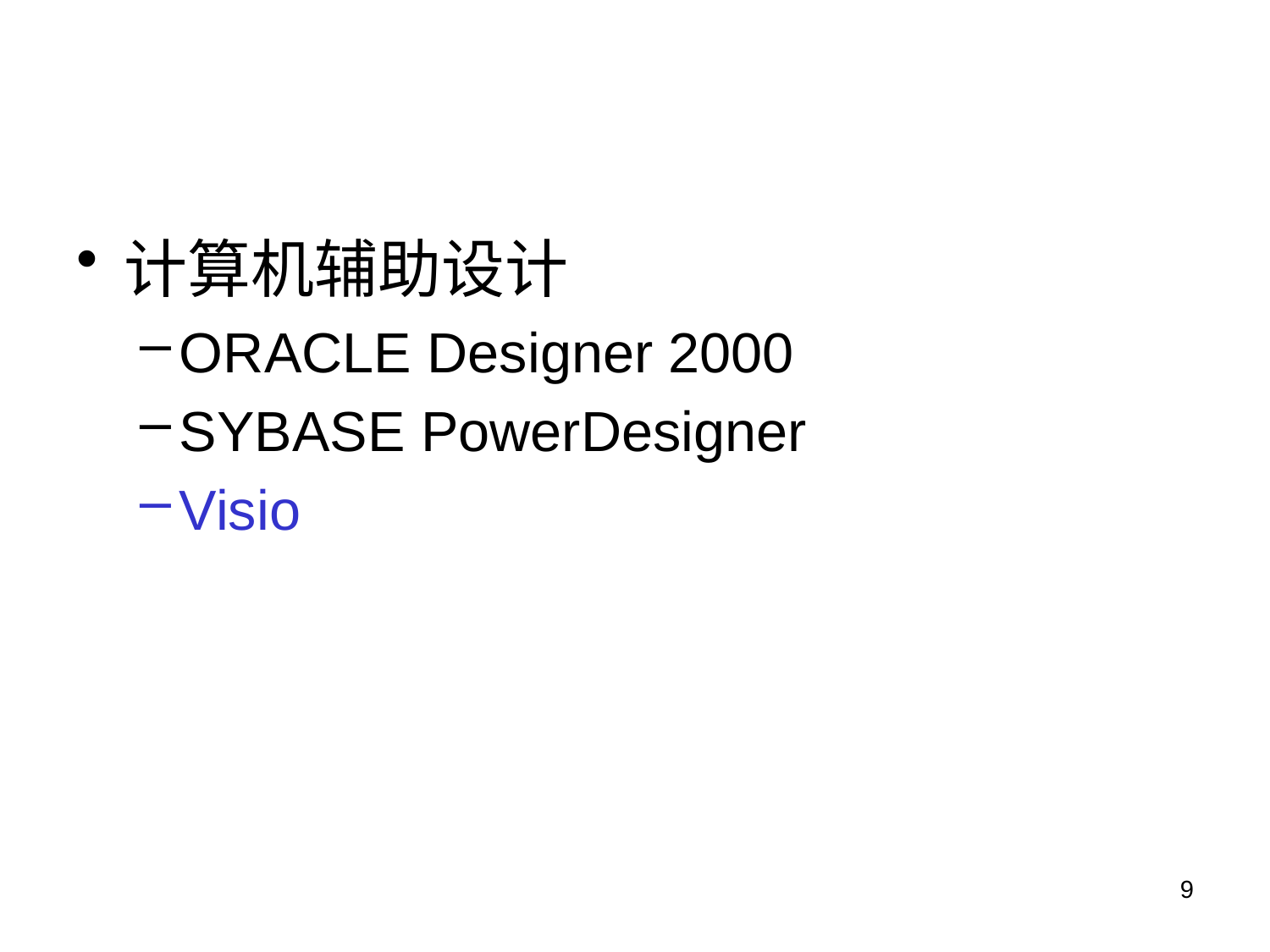

计算机辅助设计
ORACLE Designer 2000
SYBASE PowerDesigner
Visio

9